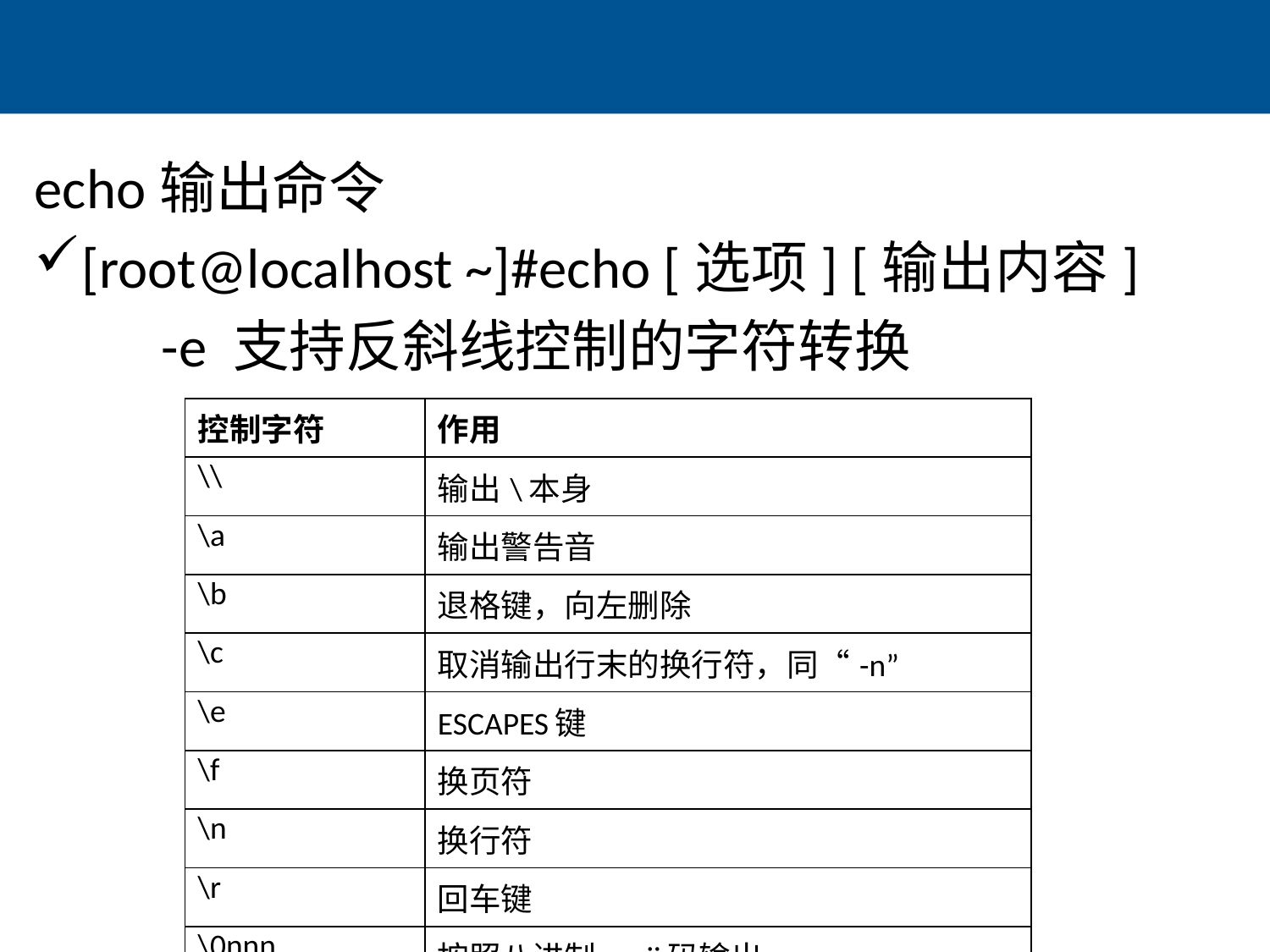

#
echo输出命令
[root@localhost ~]#echo [选项] [输出内容]
	-e 支持反斜线控制的字符转换
| 控制字符 | 作用 |
| --- | --- |
| \\ | 输出\本身 |
| \a | 输出警告音 |
| \b | 退格键，向左删除 |
| \c | 取消输出行末的换行符，同“-n” |
| \e | ESCAPES键 |
| \f | 换页符 |
| \n | 换行符 |
| \r | 回车键 |
| \0nnn \xhhh | 按照八进制ascii码输出 按照十六进制ascii码输出 |